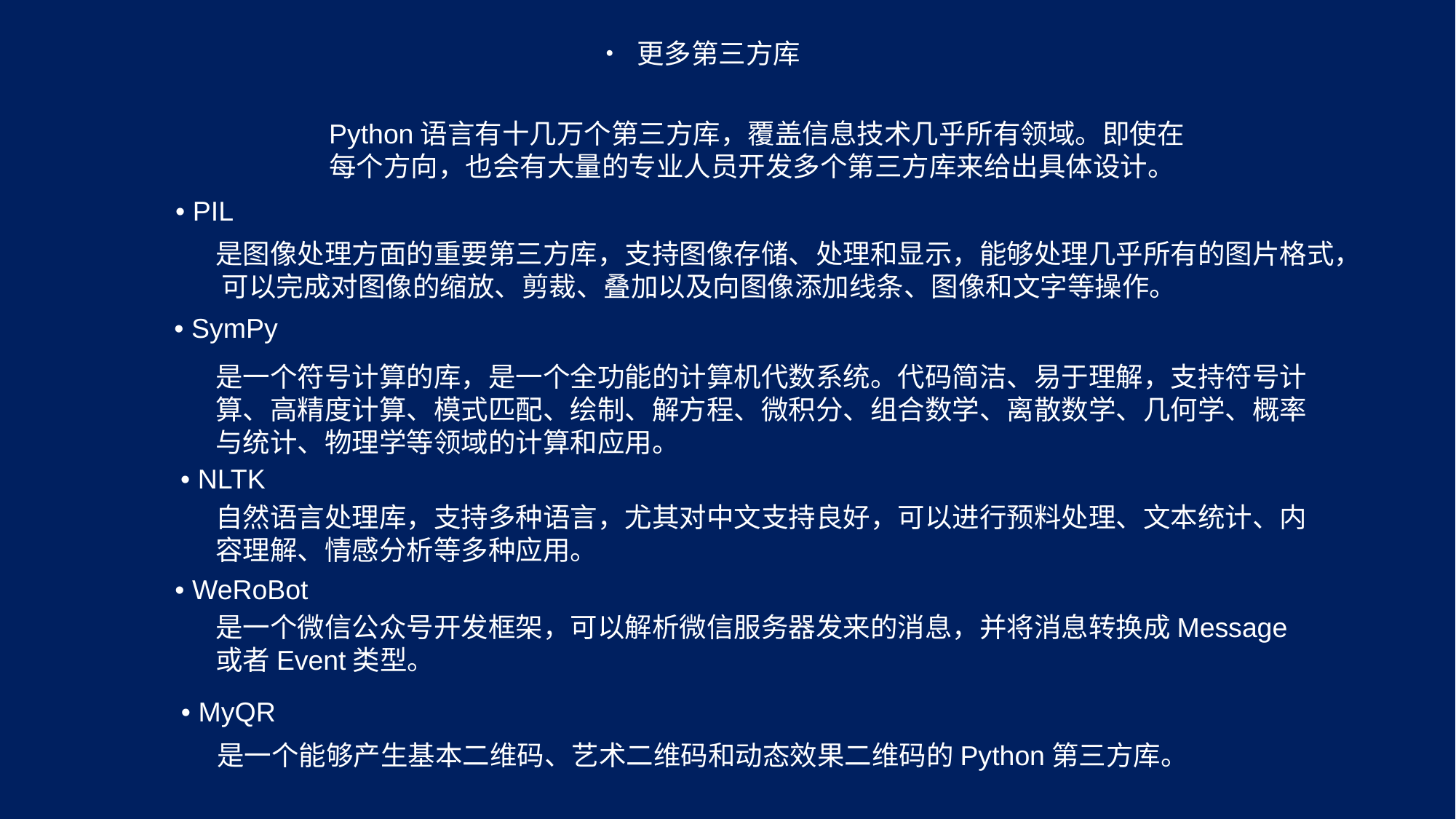

• 更多第三方库
Python语言有十几万个第三方库，覆盖信息技术几乎所有领域。即使在每个方向，也会有大量的专业人员开发多个第三方库来给出具体设计。
• PIL
是图像处理方面的重要第三方库，支持图像存储、处理和显示，能够处理几乎所有的图片格式， 可以完成对图像的缩放、剪裁、叠加以及向图像添加线条、图像和文字等操作。
• SymPy
是一个符号计算的库，是一个全功能的计算机代数系统。代码简洁、易于理解，支持符号计算、高精度计算、模式匹配、绘制、解方程、微积分、组合数学、离散数学、几何学、概率与统计、物理学等领域的计算和应用。
• NLTK
自然语言处理库，支持多种语言，尤其对中文支持良好，可以进行预料处理、文本统计、内容理解、情感分析等多种应用。
• WeRoBot
是一个微信公众号开发框架，可以解析微信服务器发来的消息，并将消息转换成Message或者Event类型。
• MyQR
是一个能够产生基本二维码、艺术二维码和动态效果二维码的Python第三方库。